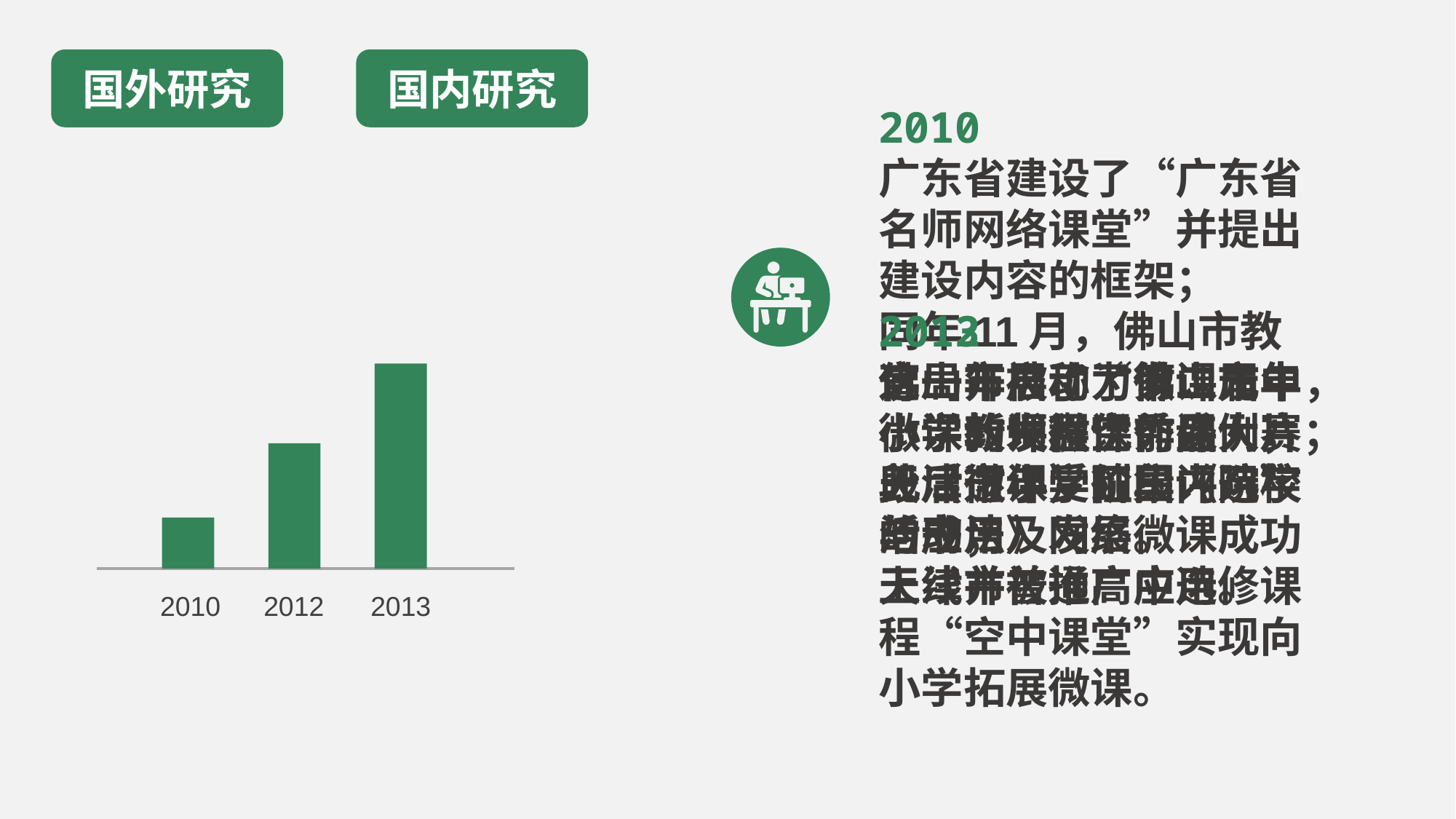

国内研究
国外研究
2010
广东省建设了“广东省名师网络课堂”并提出建设内容的框架；
同年11月，佛山市教育局开展了“佛山市中小学新课程优秀课例片段（微课）征集评选”活动；
天津市普通高中选修课程“空中课堂”实现向小学拓展微课。

2012
佛山市启动了第二届中小学教师微课作品大赛；
天津市小学阶段《习字与书法》网络微课成功上线并被推广应用。

2013
这一年被称为微课元年，微课的发展空前盛大，此后逐年受到国内院校的应用及发展。

2010
2012
2013